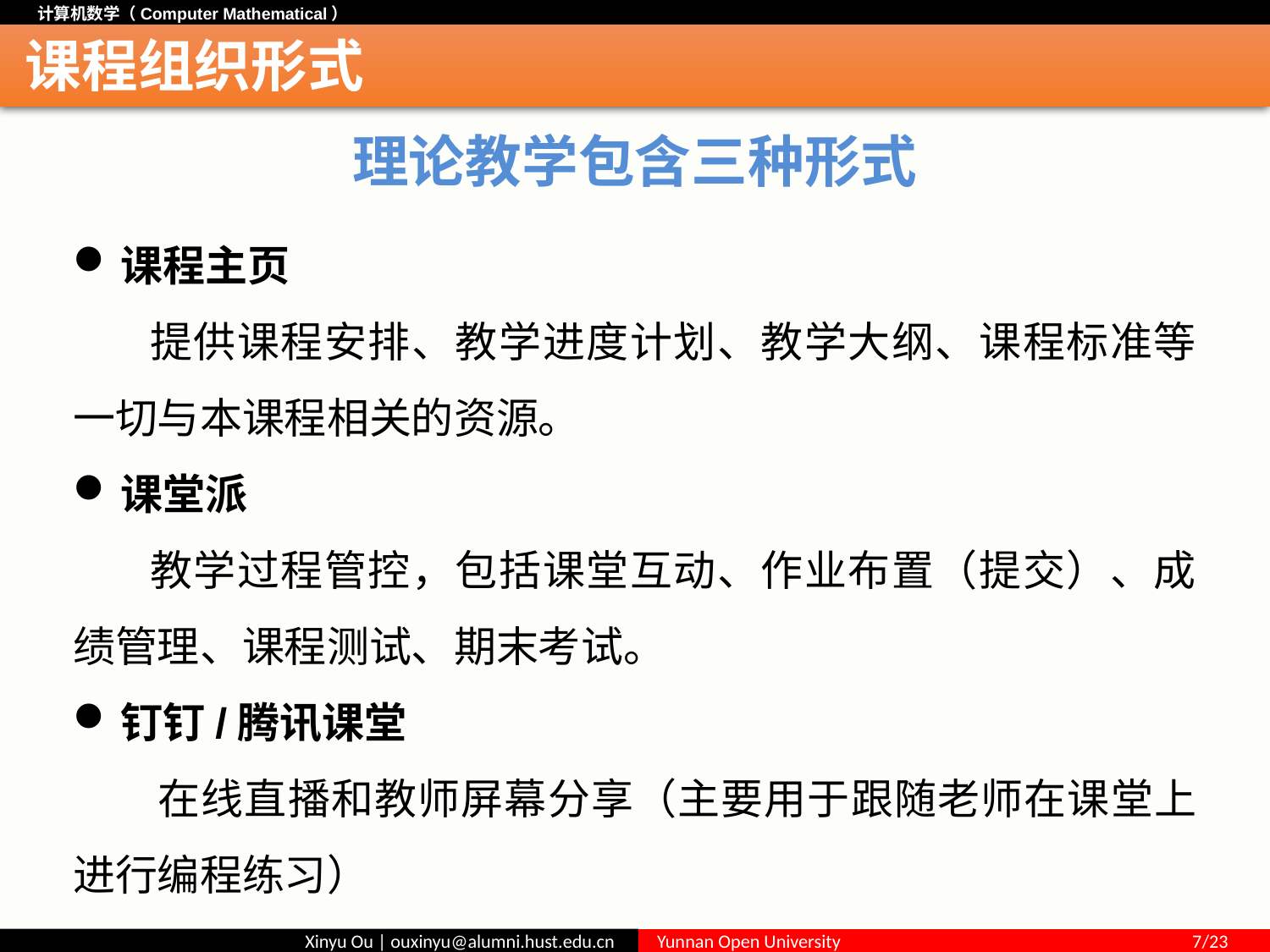

# 课程组织形式
理论教学包含三种形式
课程主页
      提供课程安排、教学进度计划、教学大纲、课程标准等一切与本课程相关的资源。
课堂派
      教学过程管控，包括课堂互动、作业布置（提交）、成绩管理、课程测试、期末考试。
钉钉/腾讯课堂
       在线直播和教师屏幕分享（主要用于跟随老师在课堂上进行编程练习）